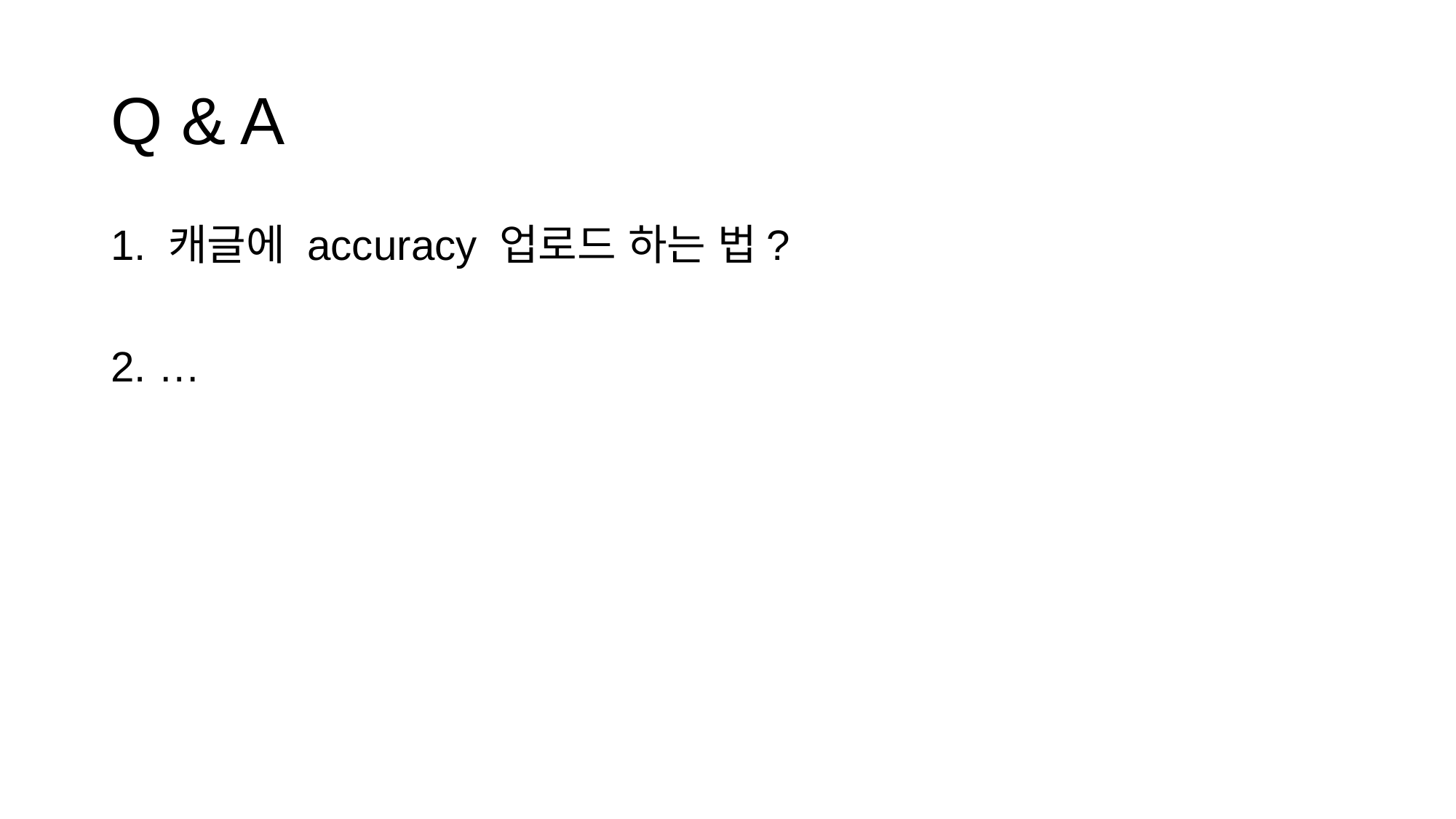

# Q & A
1. 캐글에 accuracy 업로드 하는 법?

2. …